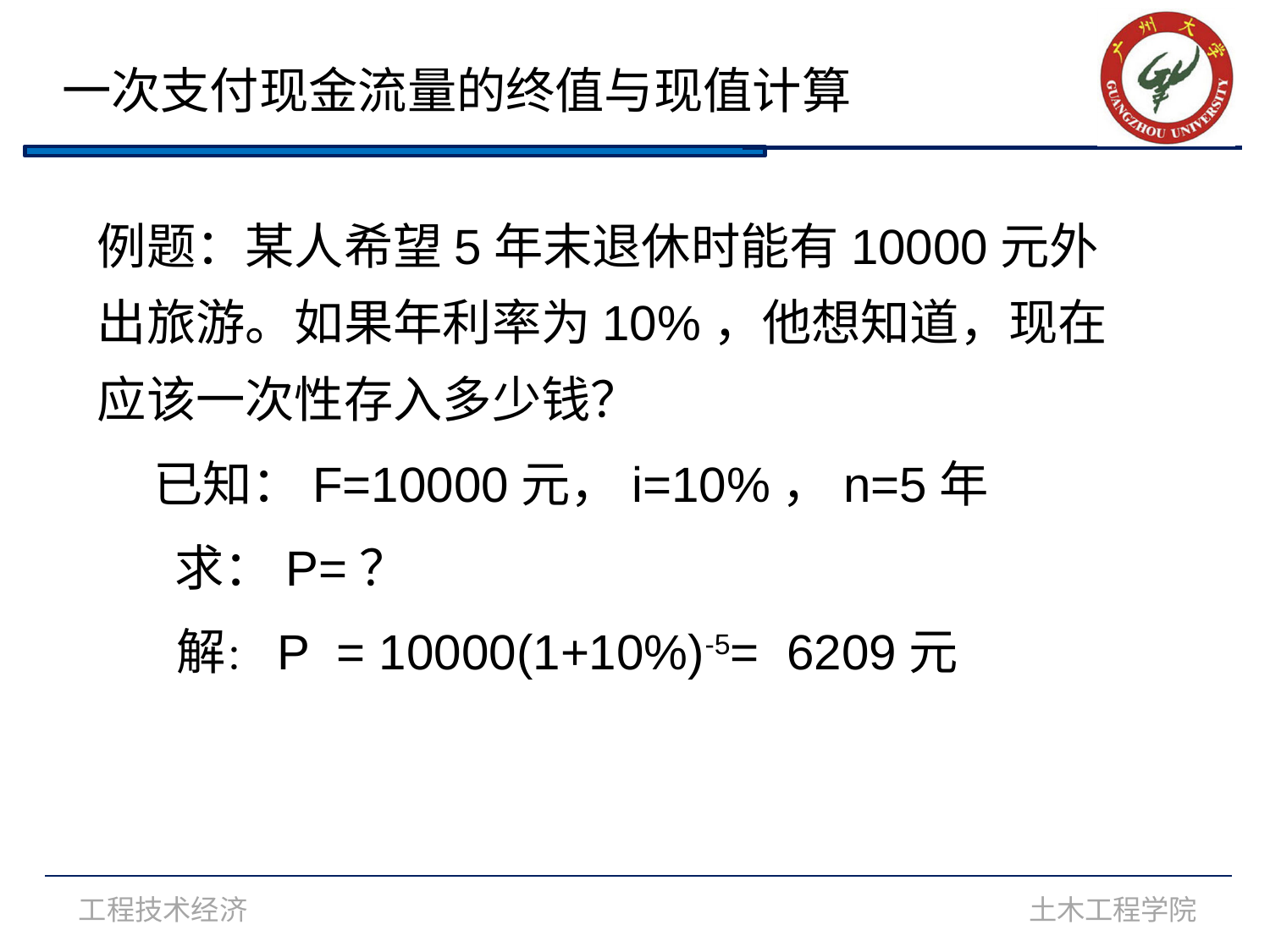

一次支付现金流量的终值与现值计算
例题：某人希望5年末退休时能有10000元外出旅游。如果年利率为10%，他想知道，现在应该一次性存入多少钱？
    已知：F=10000元，i=10%，n=5年
      求：P=？
         解： P  = 10000(1+10%)-5=  6209元